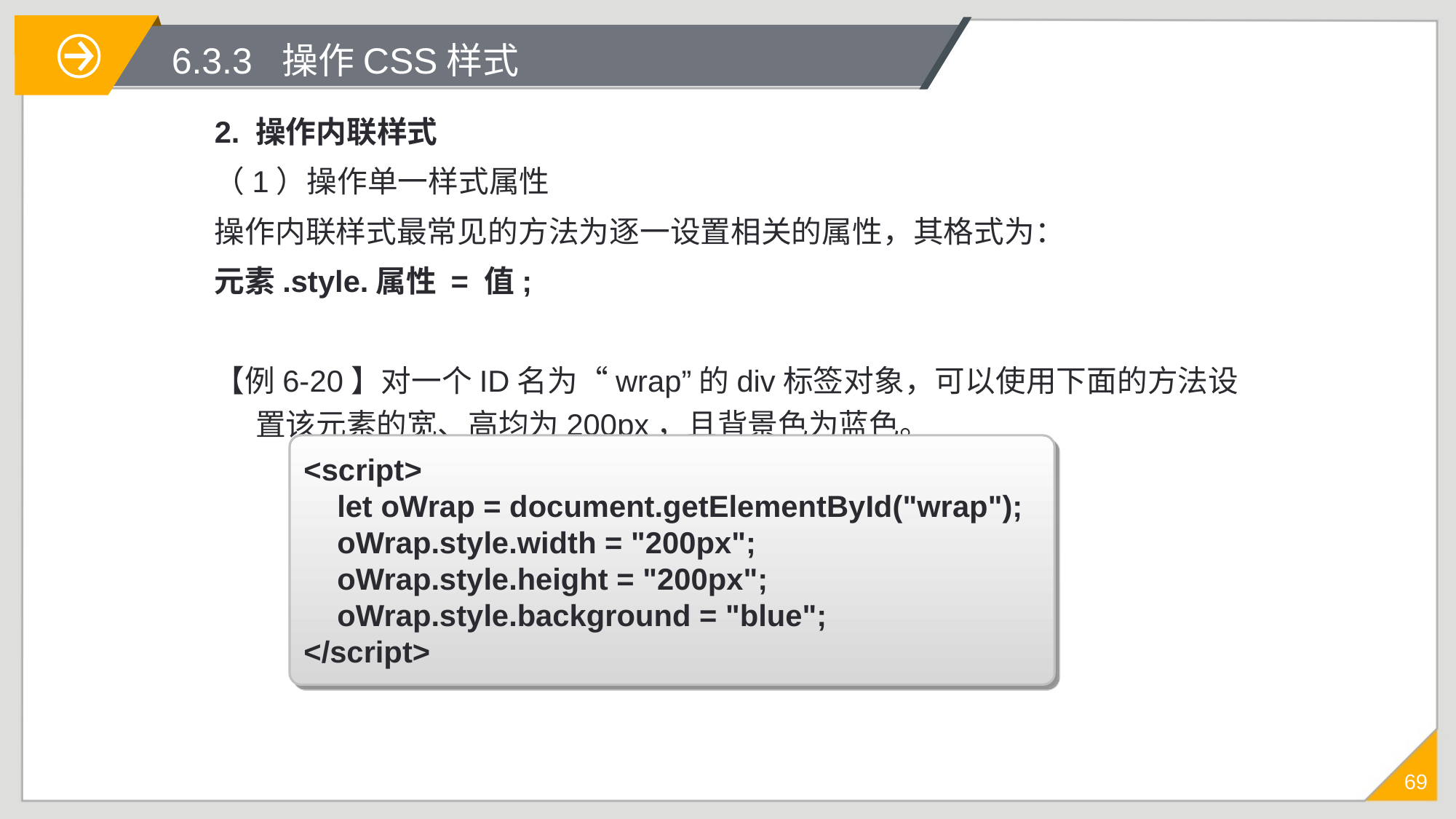

# 6.3.3  操作CSS样式
2. 操作内联样式
（1）操作单一样式属性
操作内联样式最常见的方法为逐一设置相关的属性，其格式为：
元素.style.属性 = 值;

【例6-20】对一个ID名为“wrap”的div标签对象，可以使用下面的方法设置该元素的宽、高均为200px，且背景色为蓝色。

<script>
    let oWrap = document.getElementById("wrap");
    oWrap.style.width = "200px";
    oWrap.style.height = "200px";
    oWrap.style.background = "blue";
</script>